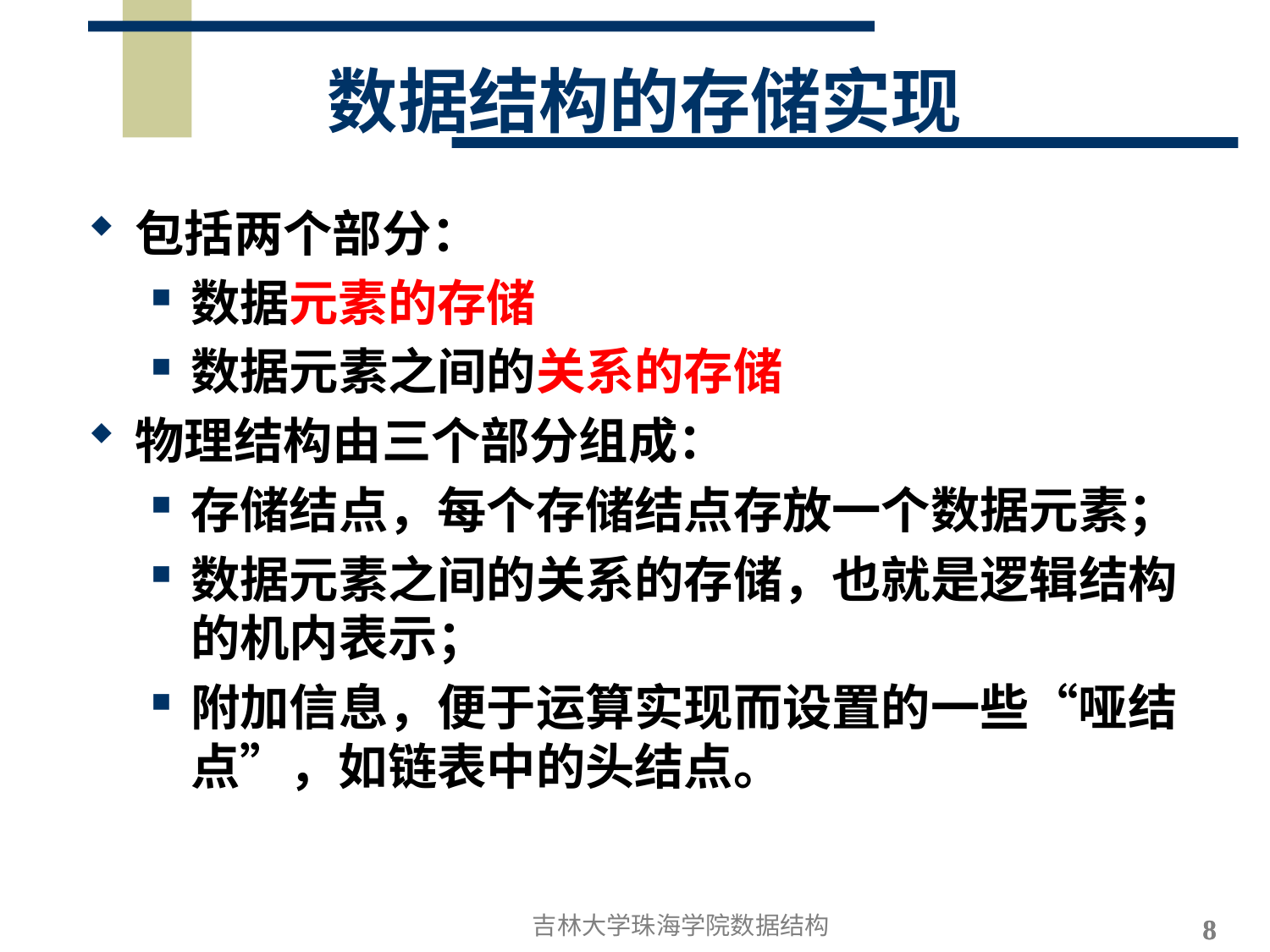

# 数据结构的存储实现
包括两个部分：
数据元素的存储
数据元素之间的关系的存储
物理结构由三个部分组成：
存储结点，每个存储结点存放一个数据元素；
数据元素之间的关系的存储，也就是逻辑结构的机内表示；
附加信息，便于运算实现而设置的一些“哑结点”，如链表中的头结点。
吉林大学珠海学院数据结构